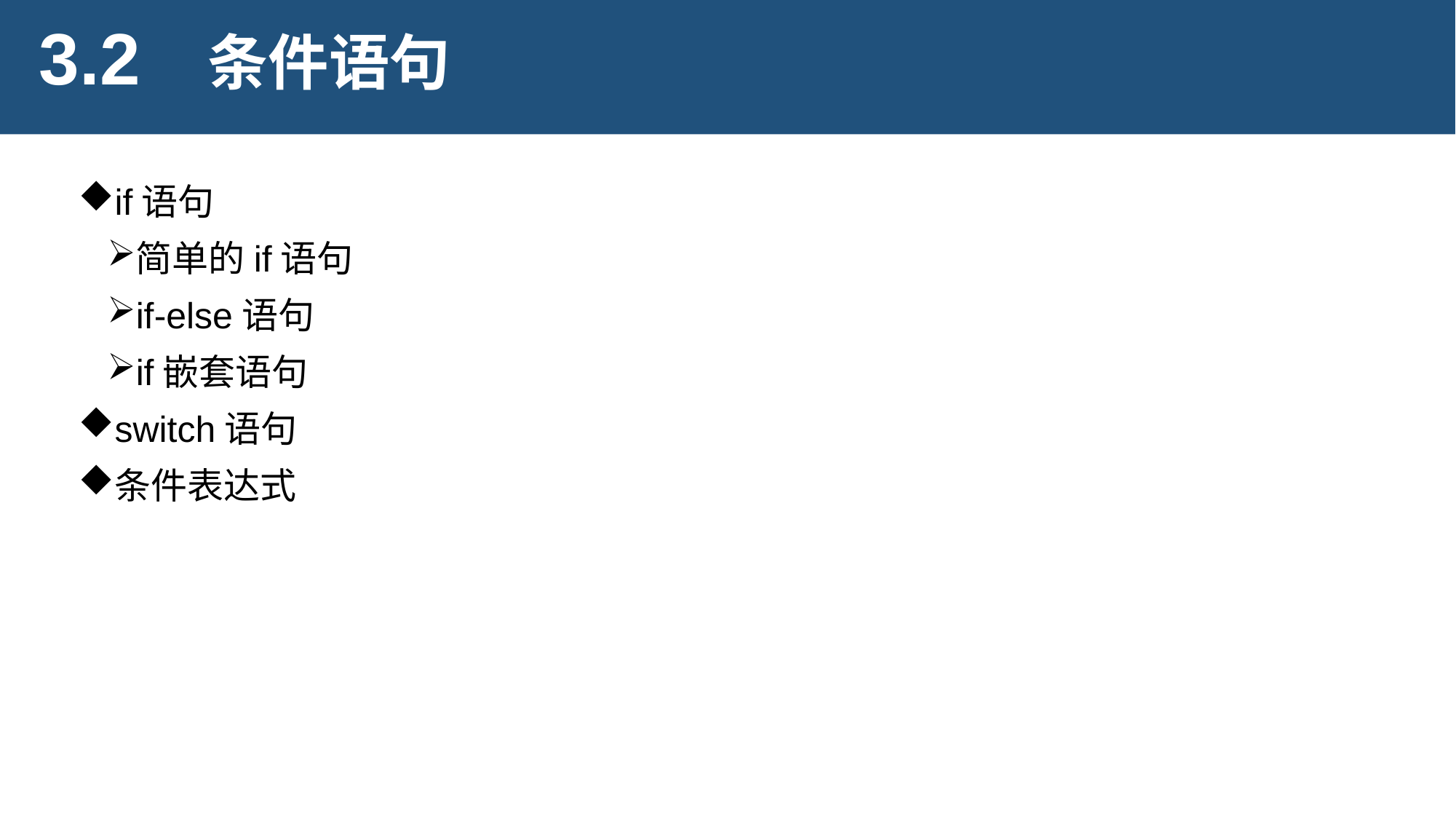

3.2
条件语句
if语句
简单的if语句
if-else语句
if嵌套语句
switch语句
条件表达式